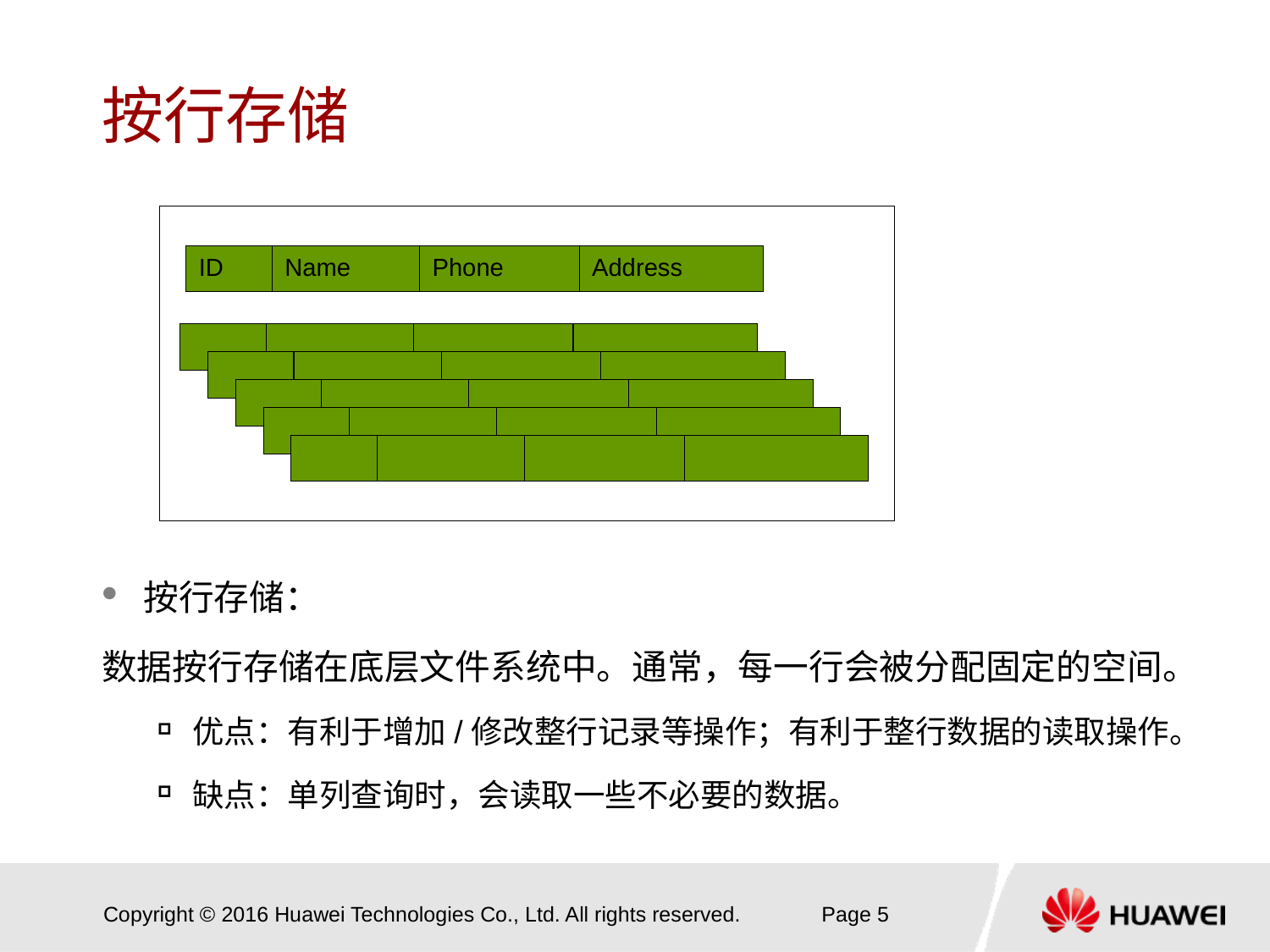

# 按行存储

ID
Name
Phone
Address

按行存储：
数据按行存储在底层文件系统中。通常，每一行会被分配固定的空间。
优点：有利于增加/修改整行记录等操作；有利于整行数据的读取操作。
缺点：单列查询时，会读取一些不必要的数据。